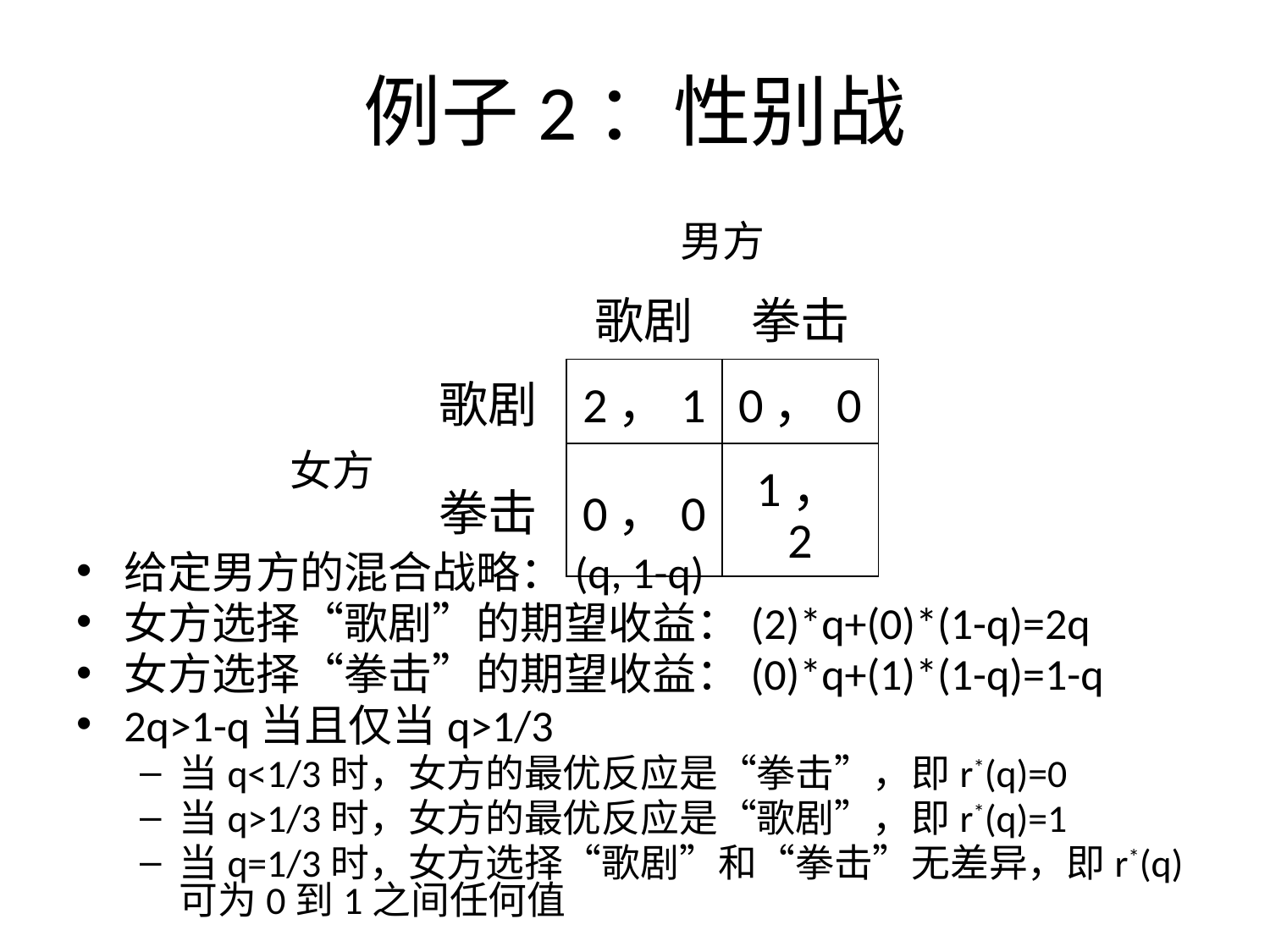

例子2：性别战

给定男方的混合战略：(q, 1-q)
女方选择“歌剧”的期望收益：(2)*q+(0)*(1-q)=2q
女方选择“拳击”的期望收益：(0)*q+(1)*(1-q)=1-q
2q>1-q当且仅当q>1/3
当q<1/3时，女方的最优反应是“拳击”，即r*(q)=0
当q>1/3时，女方的最优反应是“歌剧”，即r*(q)=1
当q=1/3时，女方选择“歌剧”和“拳击”无差异，即r*(q)可为0到1之间任何值

|  |  | 男方 |  |
| --- | --- | --- | --- |
|  |  | 歌剧 | 拳击 |
| 女方 | 歌剧 | 2，1 | 0，0 |
|  | 拳击 | 0，0 | 1，2 |